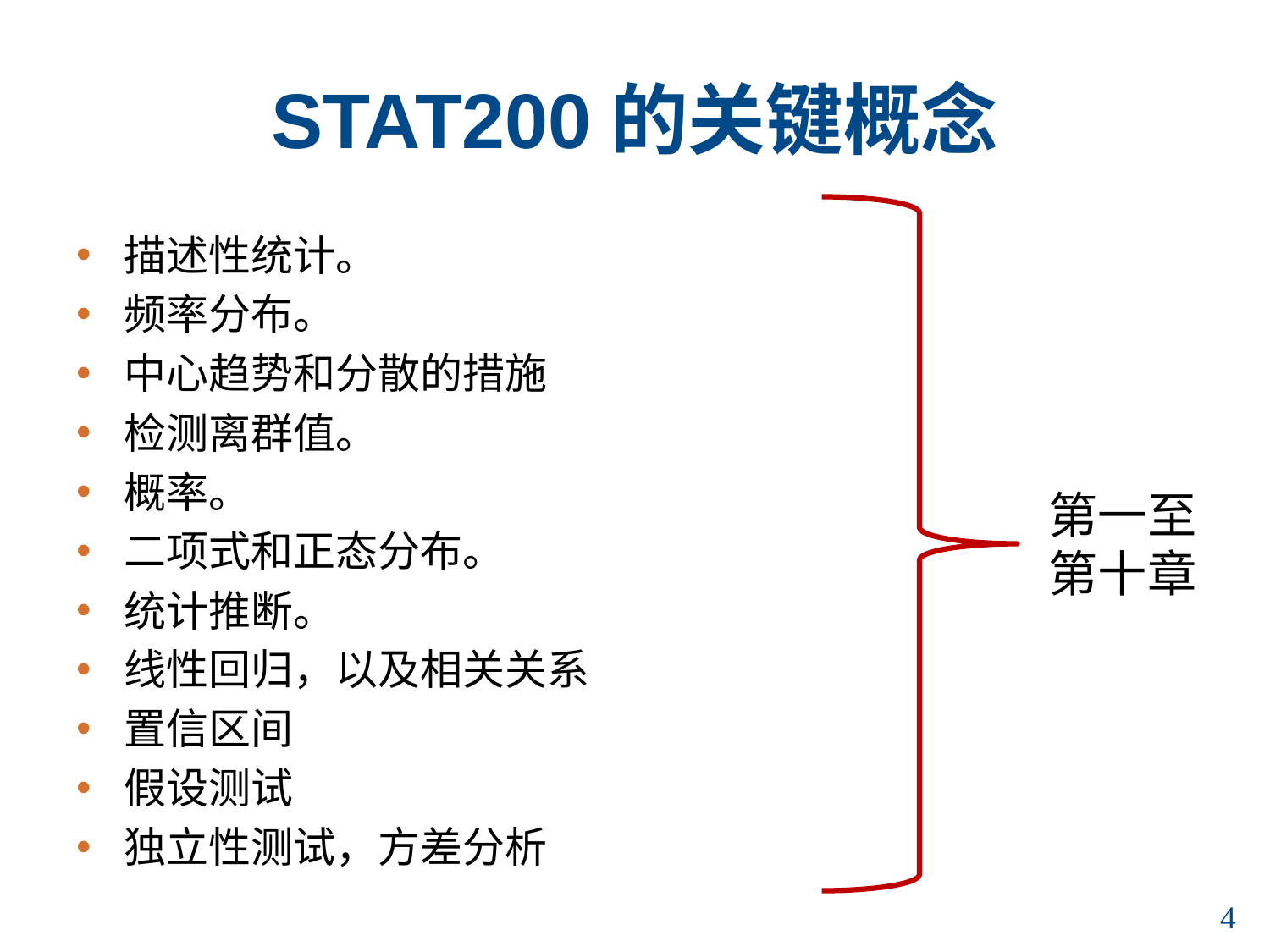

STAT200的关键概念

描述性统计。
频率分布。
中心趋势和分散的措施
检测离群值。
概率。
二项式和正态分布。
统计推断。
线性回归，以及相关关系
置信区间
假设测试
独立性测试，方差分析
第一至第十章
4